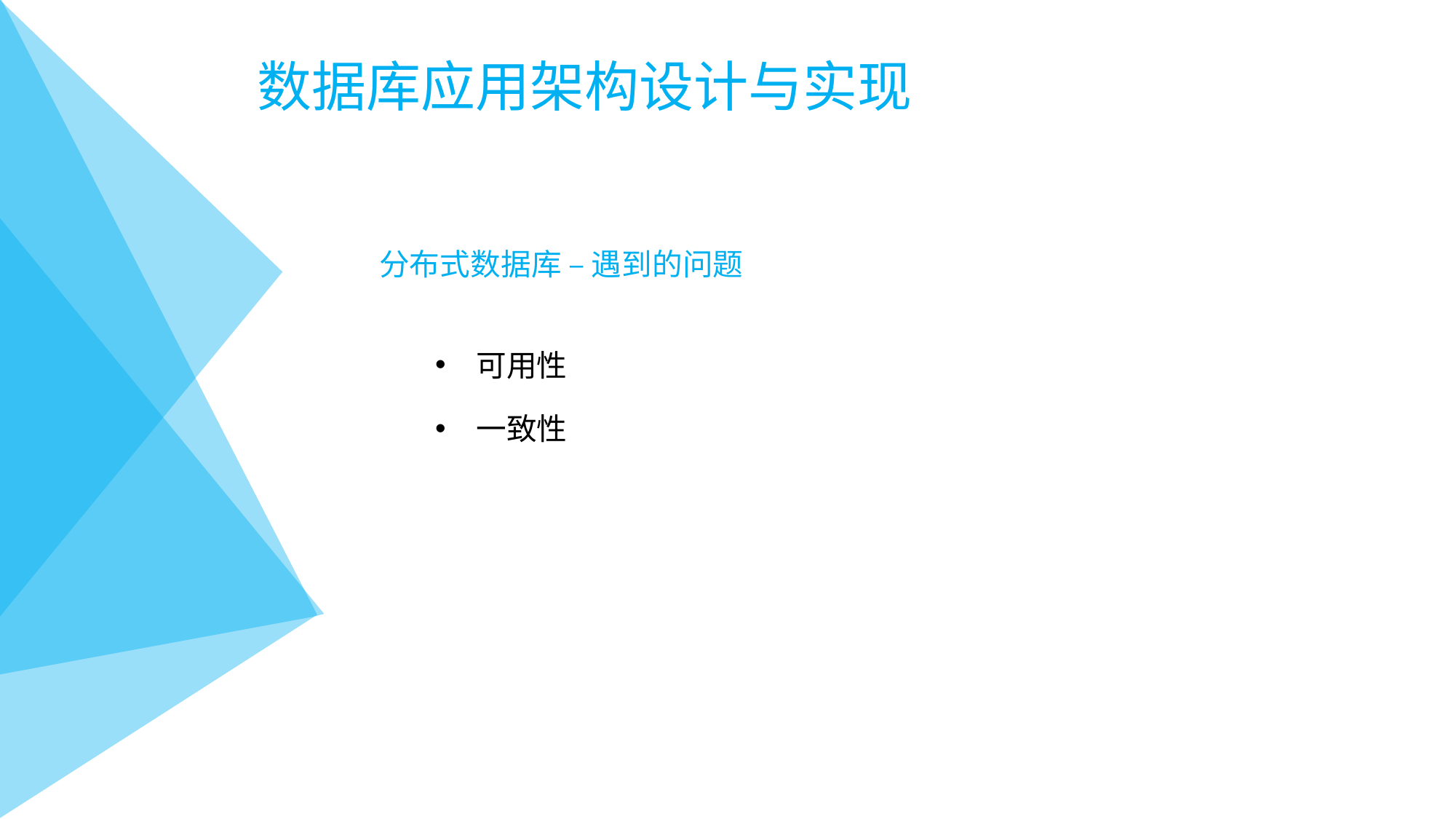

# 数据库应用架构设计与实现
分布式数据库 – 遇到的问题

可用性
一致性